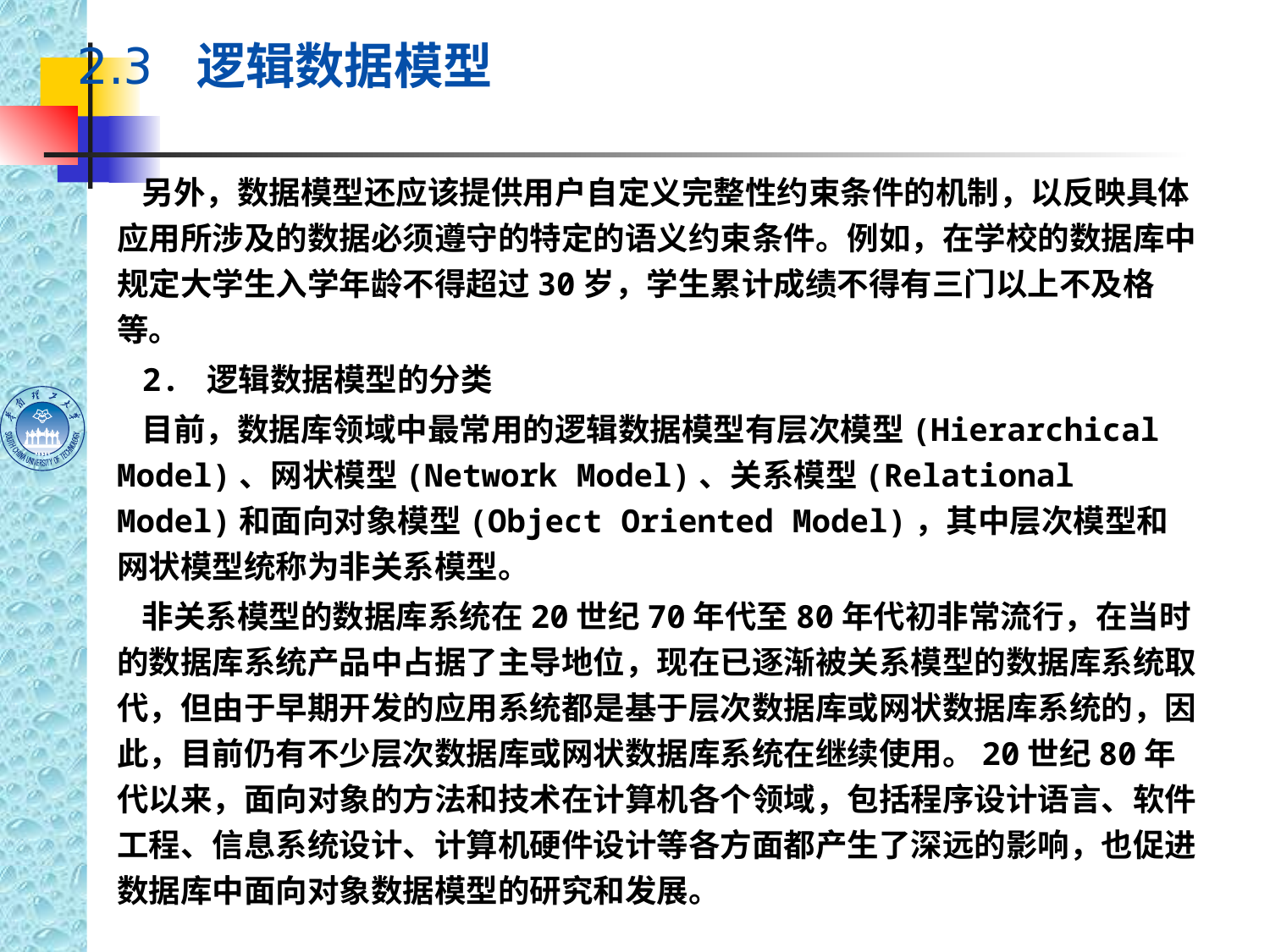

#
2.3  逻辑数据模型
另外，数据模型还应该提供用户自定义完整性约束条件的机制，以反映具体应用所涉及的数据必须遵守的特定的语义约束条件。例如，在学校的数据库中规定大学生入学年龄不得超过30岁，学生累计成绩不得有三门以上不及格等。
2. 逻辑数据模型的分类
目前，数据库领域中最常用的逻辑数据模型有层次模型(Hierarchical Model)、网状模型(Network Model)、关系模型(Relational Model)和面向对象模型(Object Oriented Model)，其中层次模型和网状模型统称为非关系模型。
非关系模型的数据库系统在20世纪70年代至80年代初非常流行，在当时的数据库系统产品中占据了主导地位，现在已逐渐被关系模型的数据库系统取代，但由于早期开发的应用系统都是基于层次数据库或网状数据库系统的，因此，目前仍有不少层次数据库或网状数据库系统在继续使用。20世纪80年代以来，面向对象的方法和技术在计算机各个领域，包括程序设计语言、软件工程、信息系统设计、计算机硬件设计等各方面都产生了深远的影响，也促进数据库中面向对象数据模型的研究和发展。